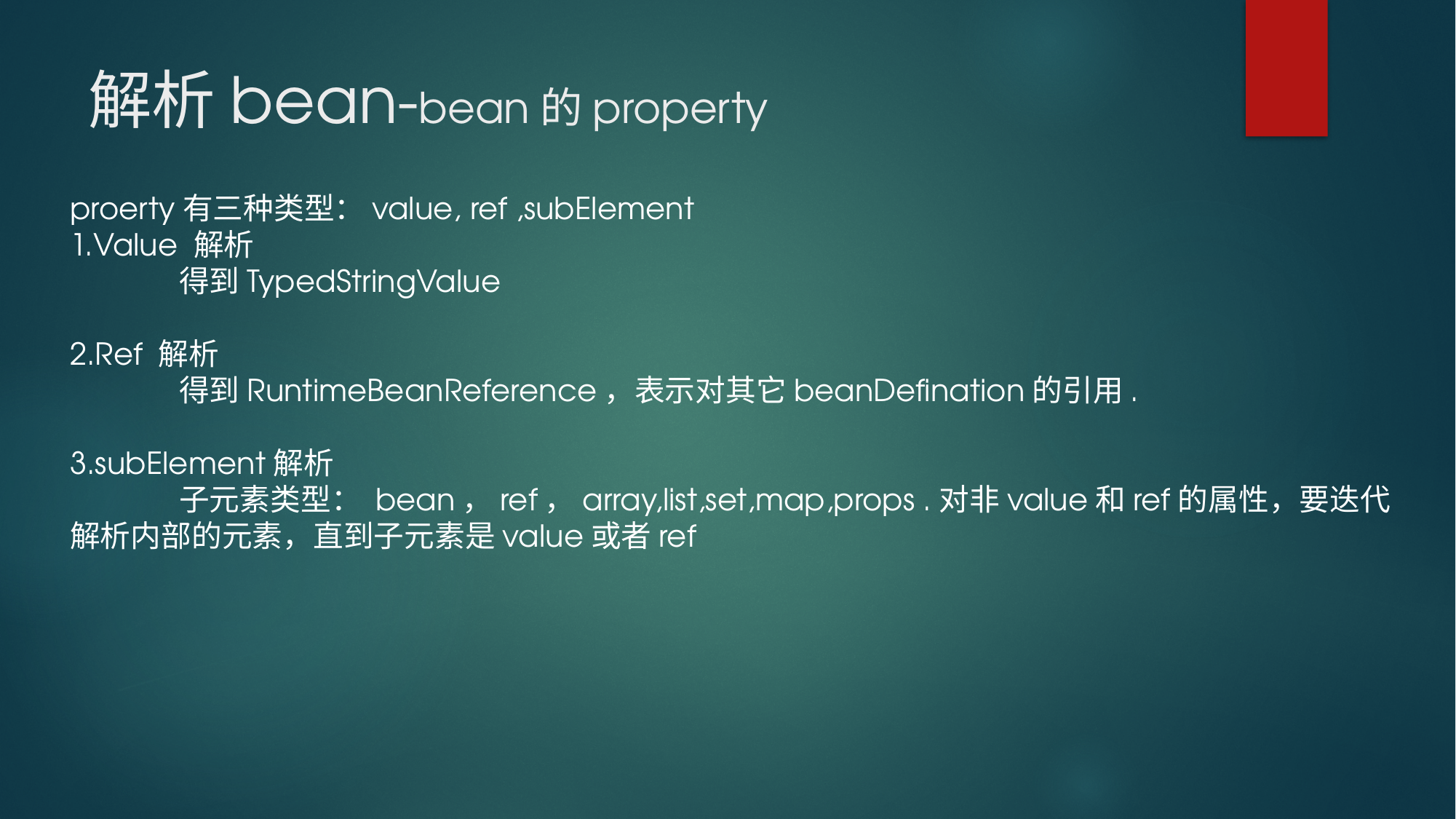

# 解析bean-bean的property
proerty有三种类型：value, ref ,subElement
1.Value 解析
	得到TypedStringValue

2.Ref 解析
	得到RuntimeBeanReference，表示对其它beanDefination的引用.

3.subElement解析
	子元素类型： bean，ref，array,list,set,map,props .对非value和ref的属性，要迭代解析内部的元素，直到子元素是value或者ref